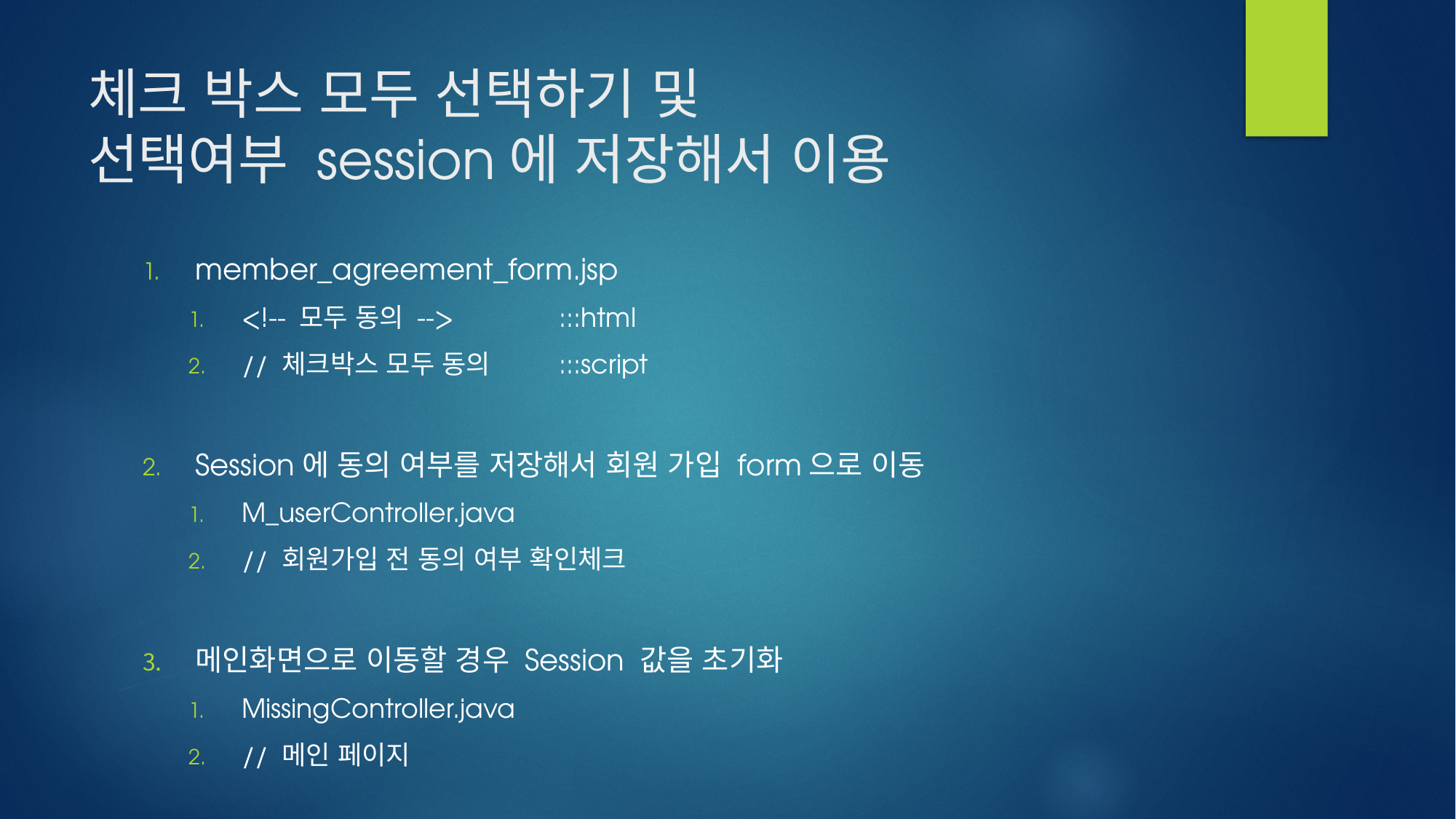

# 체크 박스 모두 선택하기 및 선택여부 session에 저장해서 이용
member_agreement_form.jsp
<!-- 모두 동의 -->			:::html
// 체크박스 모두 동의		:::script

Session에 동의 여부를 저장해서 회원 가입 form으로 이동
M_userController.java
// 회원가입 전 동의 여부 확인체크

메인화면으로 이동할 경우 Session 값을 초기화
MissingController.java
// 메인 페이지